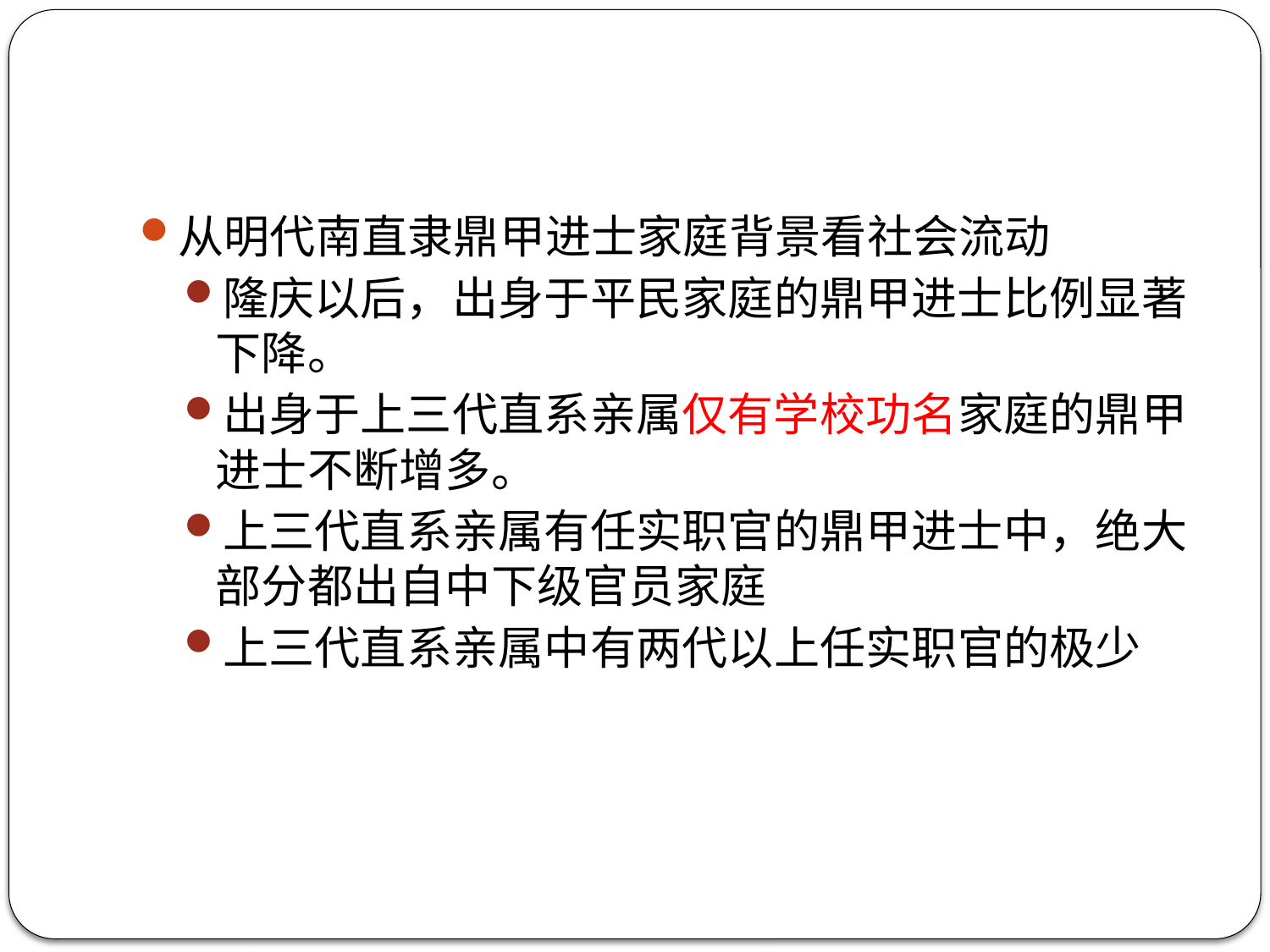

#
从明代南直隶鼎甲进士家庭背景看社会流动
隆庆以后，出身于平民家庭的鼎甲进士比例显著下降。
出身于上三代直系亲属仅有学校功名家庭的鼎甲进士不断增多。
上三代直系亲属有任实职官的鼎甲进士中，绝大部分都出自中下级官员家庭
上三代直系亲属中有两代以上任实职官的极少